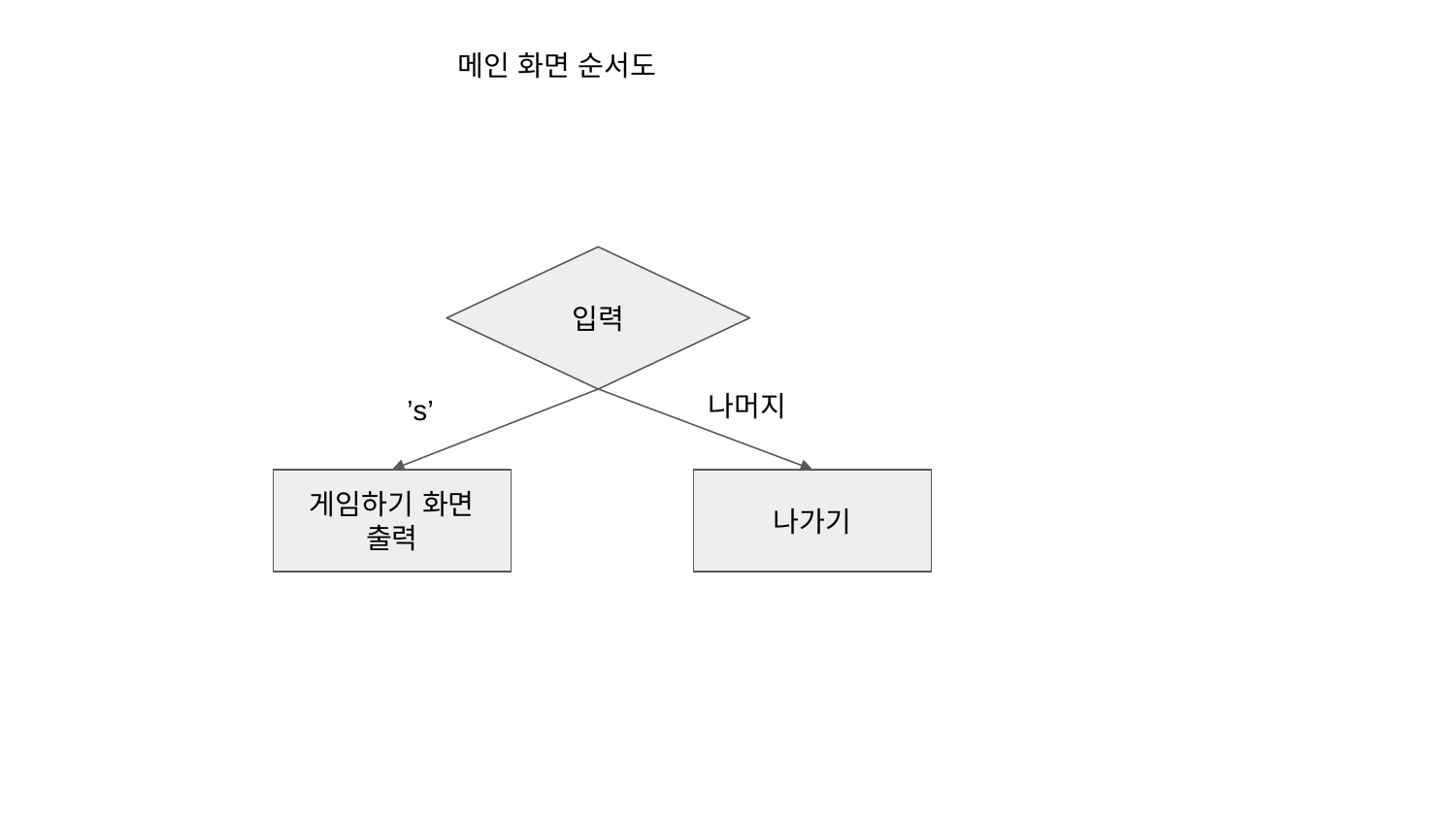

메인 화면 순서도
입력
나머지
’s’
게임하기 화면 출력
나가기